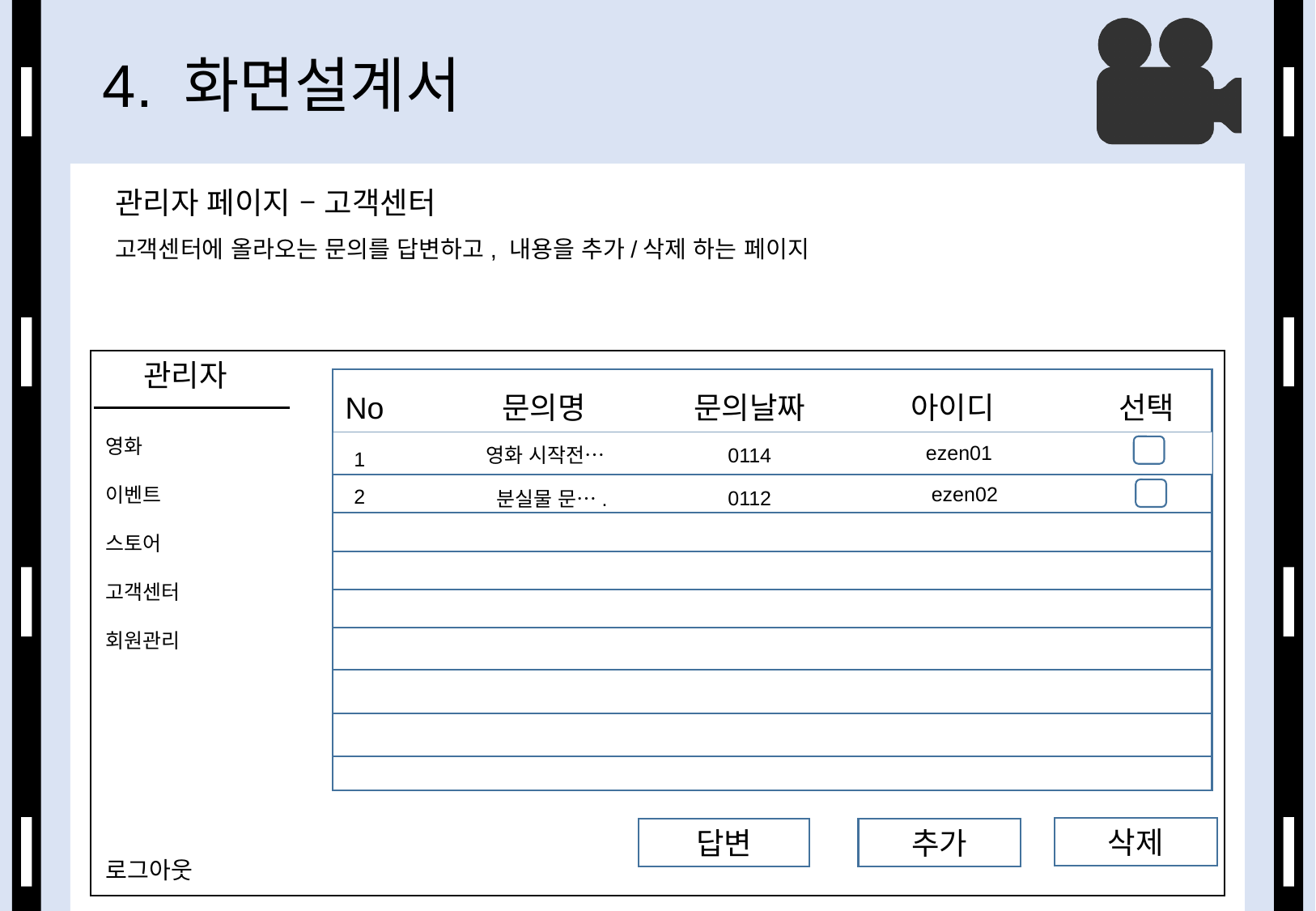

# 4. 화면설계서

관리자 페이지 – 고객센터
고객센터에 올라오는 문의를 답변하고, 내용을 추가/삭제 하는 페이지

    관리자

No
문의명
문의날짜
아이디
선택

영화

이벤트

스토어

고객센터

회원관리

    ezen01
영화 시작전…
0114

1

ezen02
2

0112
분실물 문….

삭제
답변
추가
로그아웃